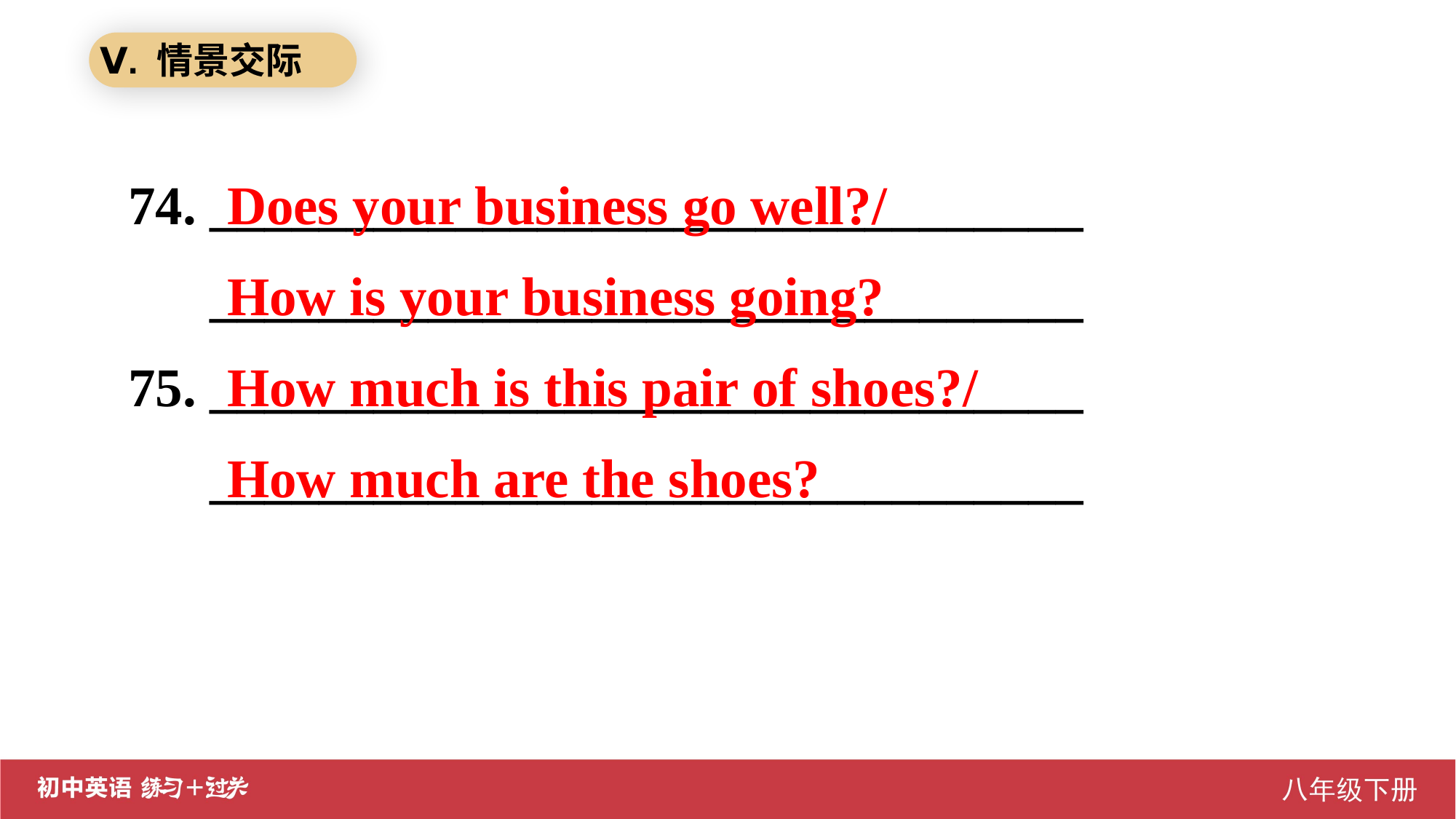

Ⅴ. 情景交际
74. ________________________________
      ________________________________
75. ________________________________
      ________________________________

Does your business go well?/
How is your business going?
How much is this pair of shoes?/
How much are the shoes?